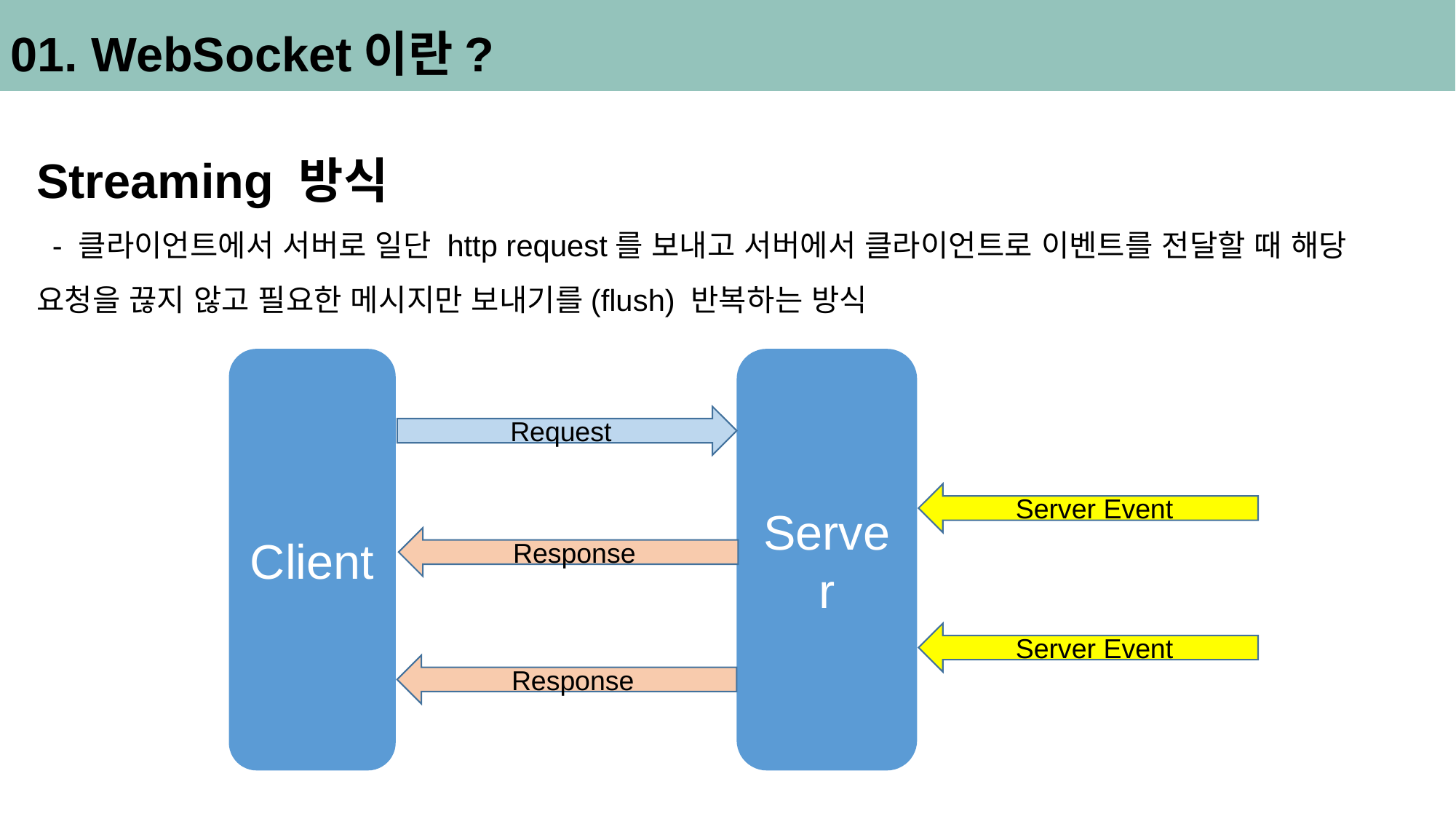

01. WebSocket이란?
Streaming 방식
 - 클라이언트에서 서버로 일단 http request를 보내고 서버에서 클라이언트로 이벤트를 전달할 때 해당 요청을 끊지 않고 필요한 메시지만 보내기를(flush) 반복하는 방식
Client
Server
Request
Server Event
Response
Server Event
Response